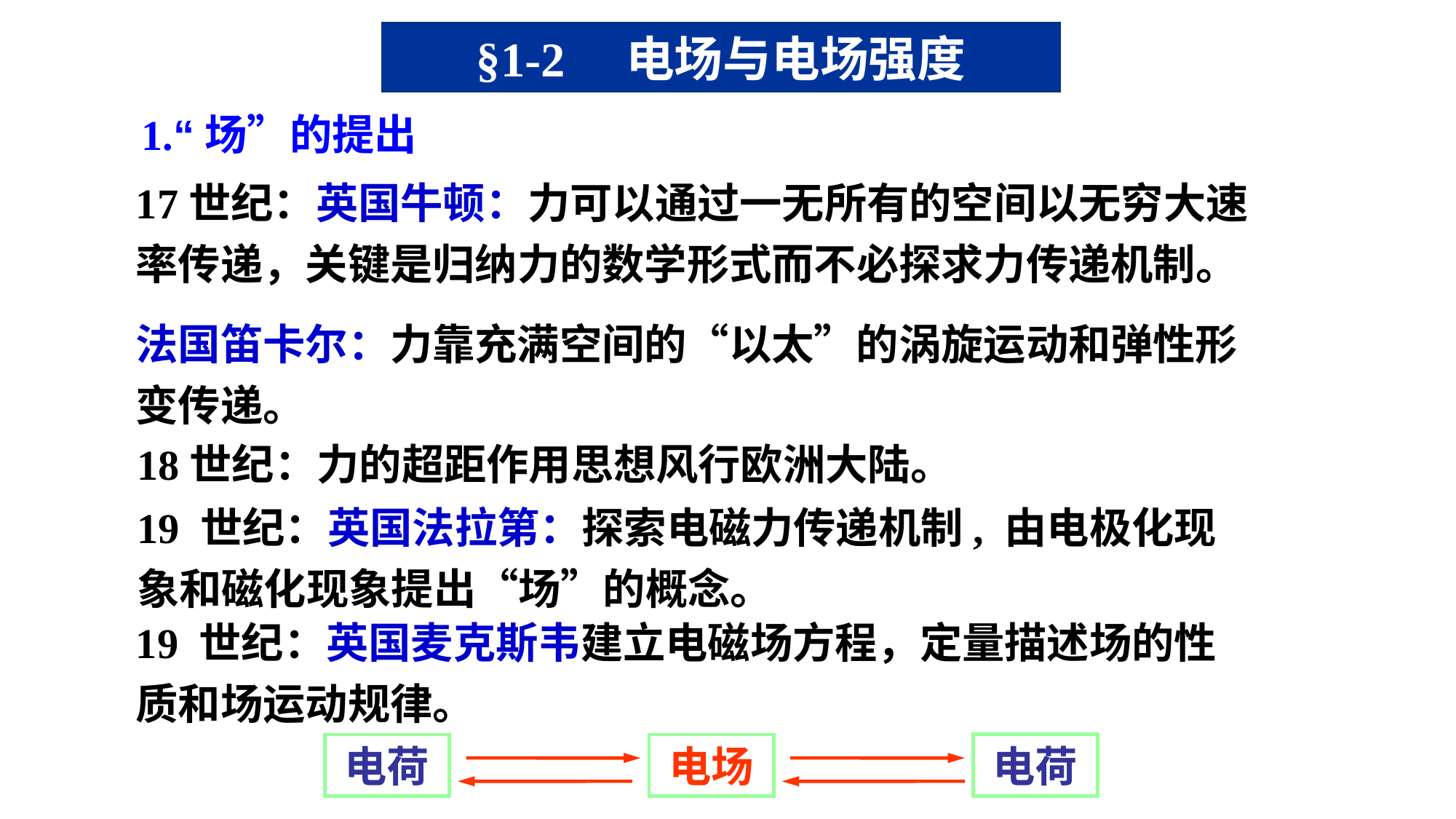

§1-2    电场与电场强度
1.“场”的提出
17世纪：英国牛顿：力可以通过一无所有的空间以无穷大速率传递，关键是归纳力的数学形式而不必探求力传递机制。
法国笛卡尔：力靠充满空间的“以太”的涡旋运动和弹性形变传递。
18世纪：力的超距作用思想风行欧洲大陆。
19 世纪：英国法拉第：探索电磁力传递机制, 由电极化现象和磁化现象提出“场”的概念。
19 世纪：英国麦克斯韦建立电磁场方程，定量描述场的性质和场运动规律。
电荷
电荷
电场